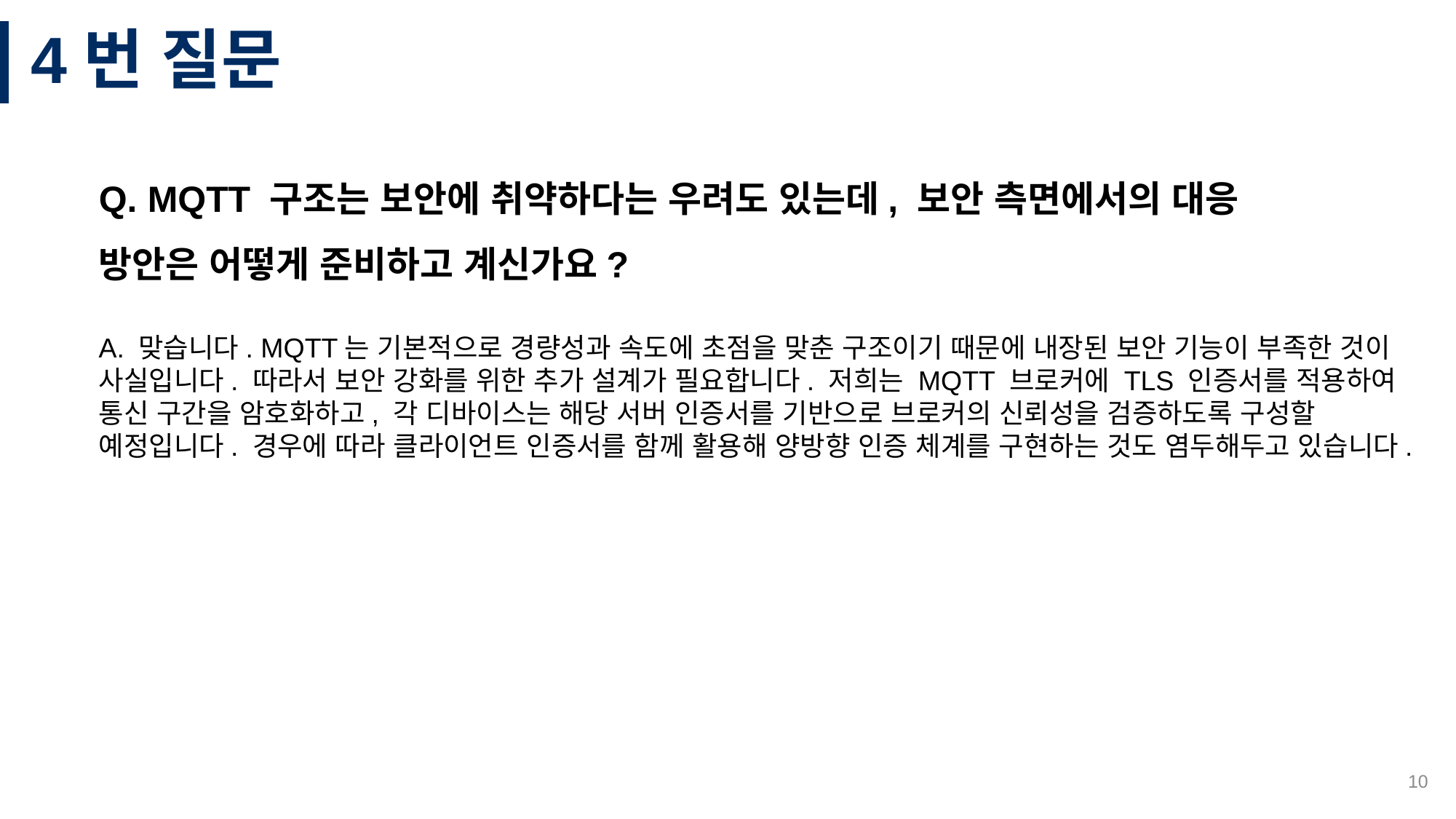

# 4번 질문
Q. MQTT 구조는 보안에 취약하다는 우려도 있는데, 보안 측면에서의 대응 방안은 어떻게 준비하고 계신가요?
A. 맞습니다. MQTT는 기본적으로 경량성과 속도에 초점을 맞춘 구조이기 때문에 내장된 보안 기능이 부족한 것이 사실입니다. 따라서 보안 강화를 위한 추가 설계가 필요합니다. 저희는 MQTT 브로커에 TLS 인증서를 적용하여 통신 구간을 암호화하고, 각 디바이스는 해당 서버 인증서를 기반으로 브로커의 신뢰성을 검증하도록 구성할 예정입니다. 경우에 따라 클라이언트 인증서를 함께 활용해 양방향 인증 체계를 구현하는 것도 염두해두고 있습니다.
10